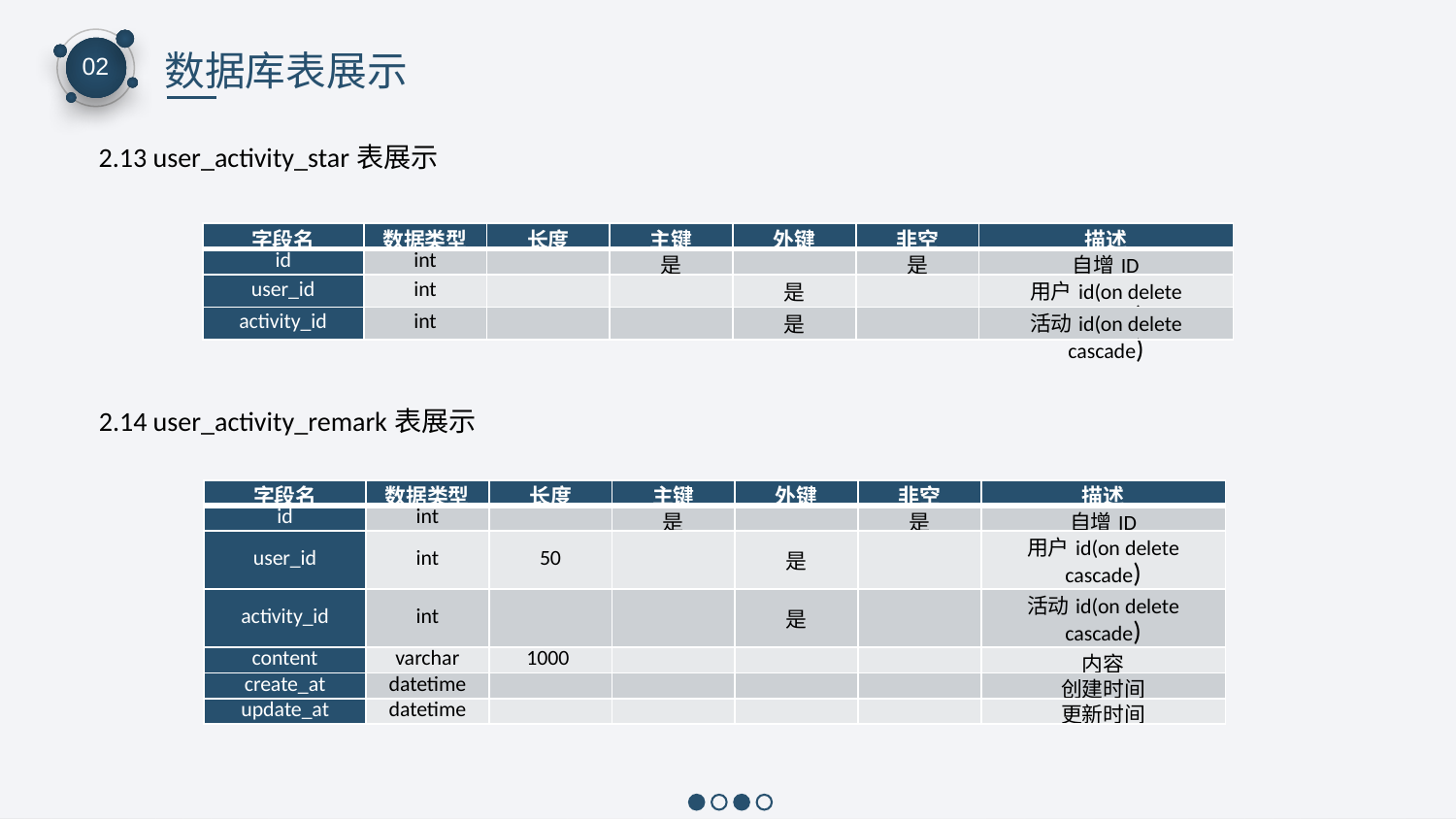

数据库表展示
02
2.13 user_activity_star表展示
| 字段名 | 数据类型 | 长度 | 主键 | 外键 | 非空 | 描述 |
| --- | --- | --- | --- | --- | --- | --- |
| id | int |  | 是 |  | 是 | 自增ID |
| user\_id | int |  |  | 是 |  | 用户id(on delete cascade) |
| activity\_id | int |  |  | 是 |  | 活动id(on delete cascade) |
2.14 user_activity_remark表展示
| 字段名 | 数据类型 | 长度 | 主键 | 外键 | 非空 | 描述 |
| --- | --- | --- | --- | --- | --- | --- |
| id | int |  | 是 |  | 是 | 自增ID |
| user\_id | int | 50 |  | 是 |  | 用户id(on delete cascade) |
| activity\_id | int |  |  | 是 |  | 活动id(on delete cascade) |
| content | varchar | 1000 |  |  |  | 内容 |
| create\_at | datetime |  |  |  |  | 创建时间 |
| update\_at | datetime |  |  |  |  | 更新时间 |